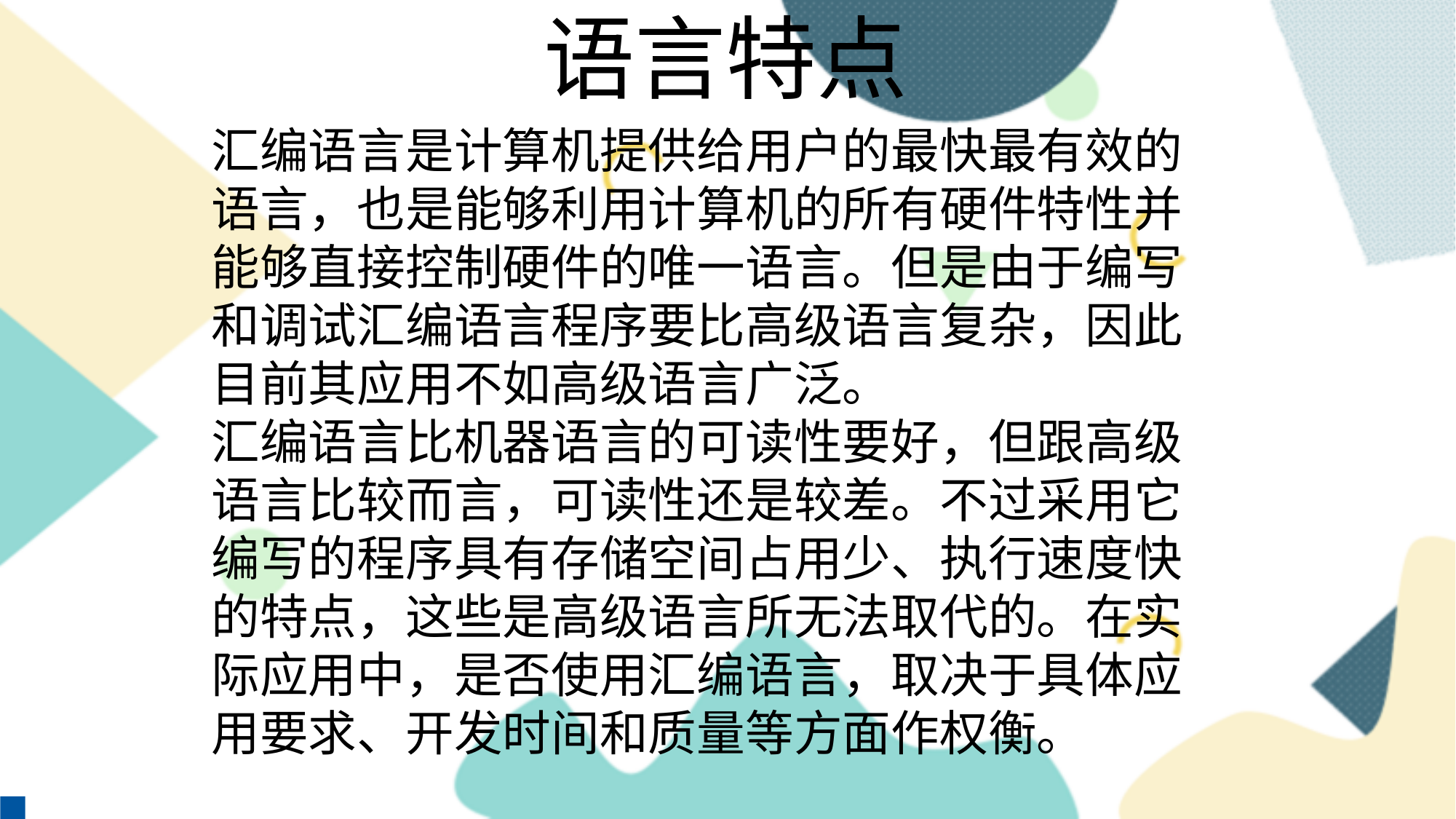

语言特点

汇编语言是计算机提供给用户的最快最有效的语言，也是能够利用计算机的所有硬件特性并能够直接控制硬件的唯一语言。但是由于编写和调试汇编语言程序要比高级语言复杂，因此目前其应用不如高级语言广泛。
汇编语言比机器语言的可读性要好，但跟高级语言比较而言，可读性还是较差。不过采用它编写的程序具有存储空间占用少、执行速度快的特点，这些是高级语言所无法取代的。在实际应用中，是否使用汇编语言，取决于具体应用要求、开发时间和质量等方面作权衡。